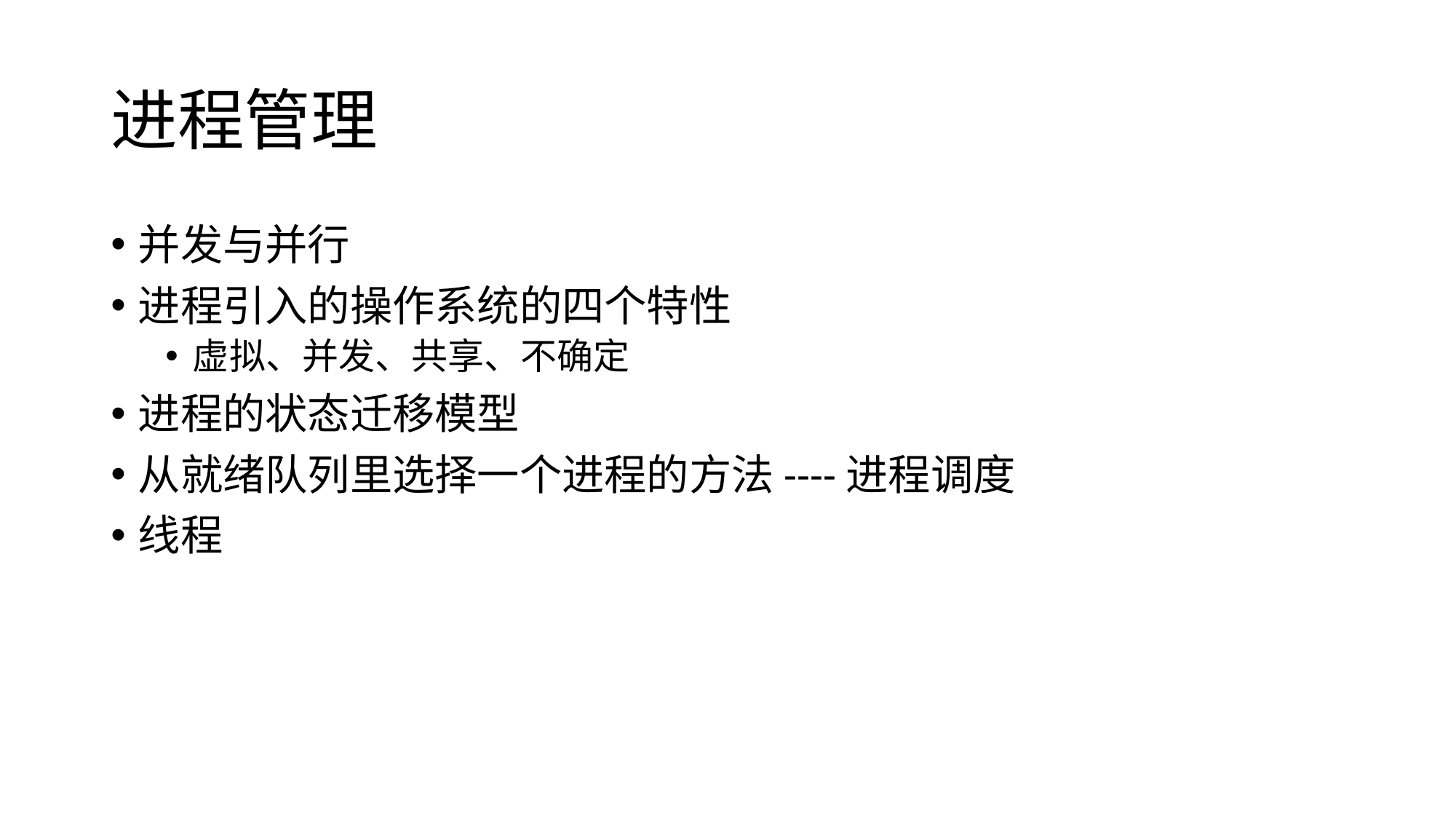

# 进程管理
并发与并行
进程引入的操作系统的四个特性
虚拟、并发、共享、不确定
进程的状态迁移模型
从就绪队列里选择一个进程的方法----进程调度
线程